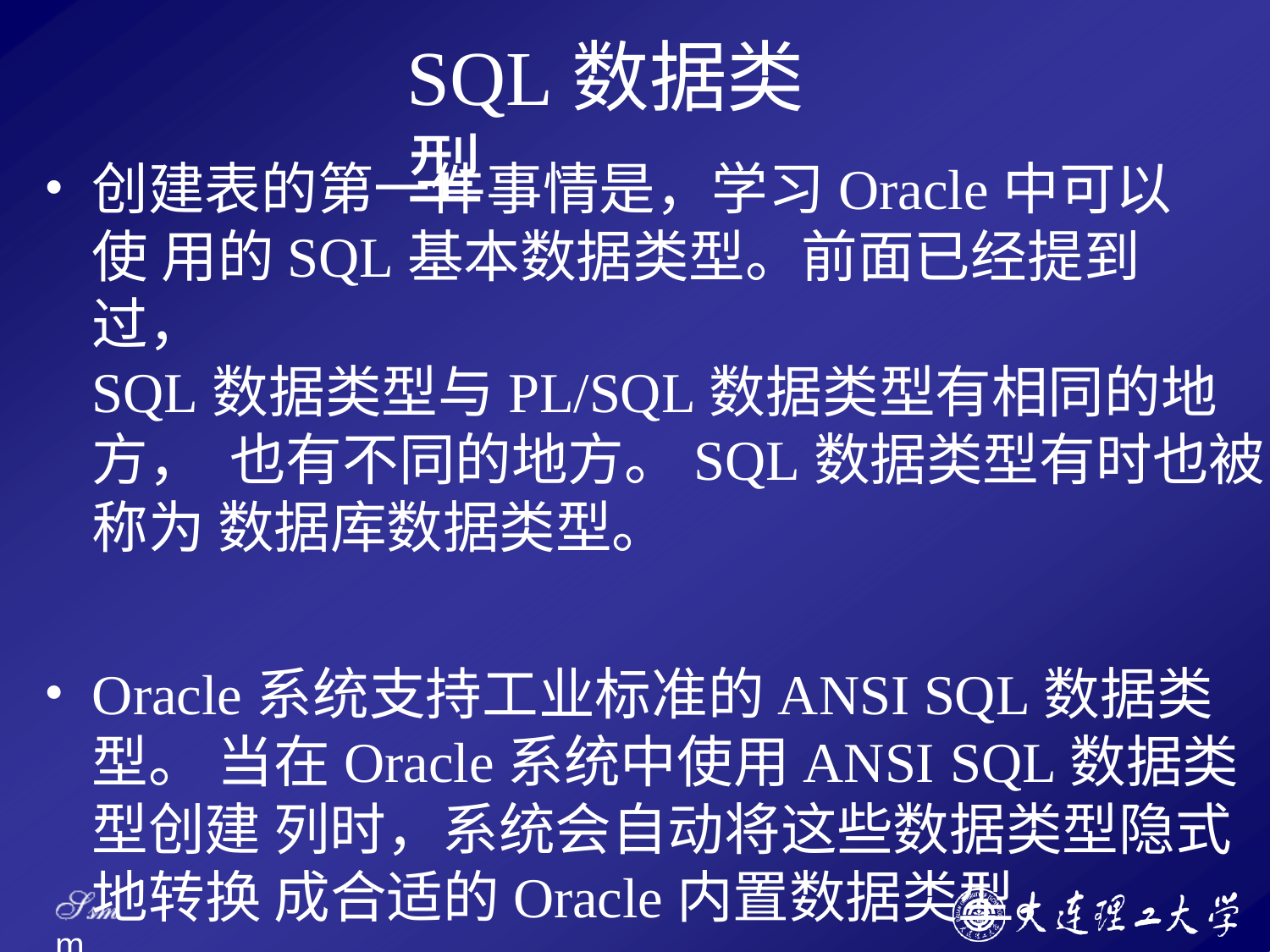

# SQL数据类型
创建表的第一件事情是，学习Oracle中可以使 用的SQL基本数据类型。前面已经提到过，
SQL数据类型与PL/SQL数据类型有相同的地方，  也有不同的地方。SQL数据类型有时也被称为 数据库数据类型。

Oracle系统支持工业标准的ANSI SQL数据类型。 当在Oracle系统中使用ANSI SQL数据类型创建 列时，系统会自动将这些数据类型隐式地转换 成合适的Oracle内置数据类型。

Ssm